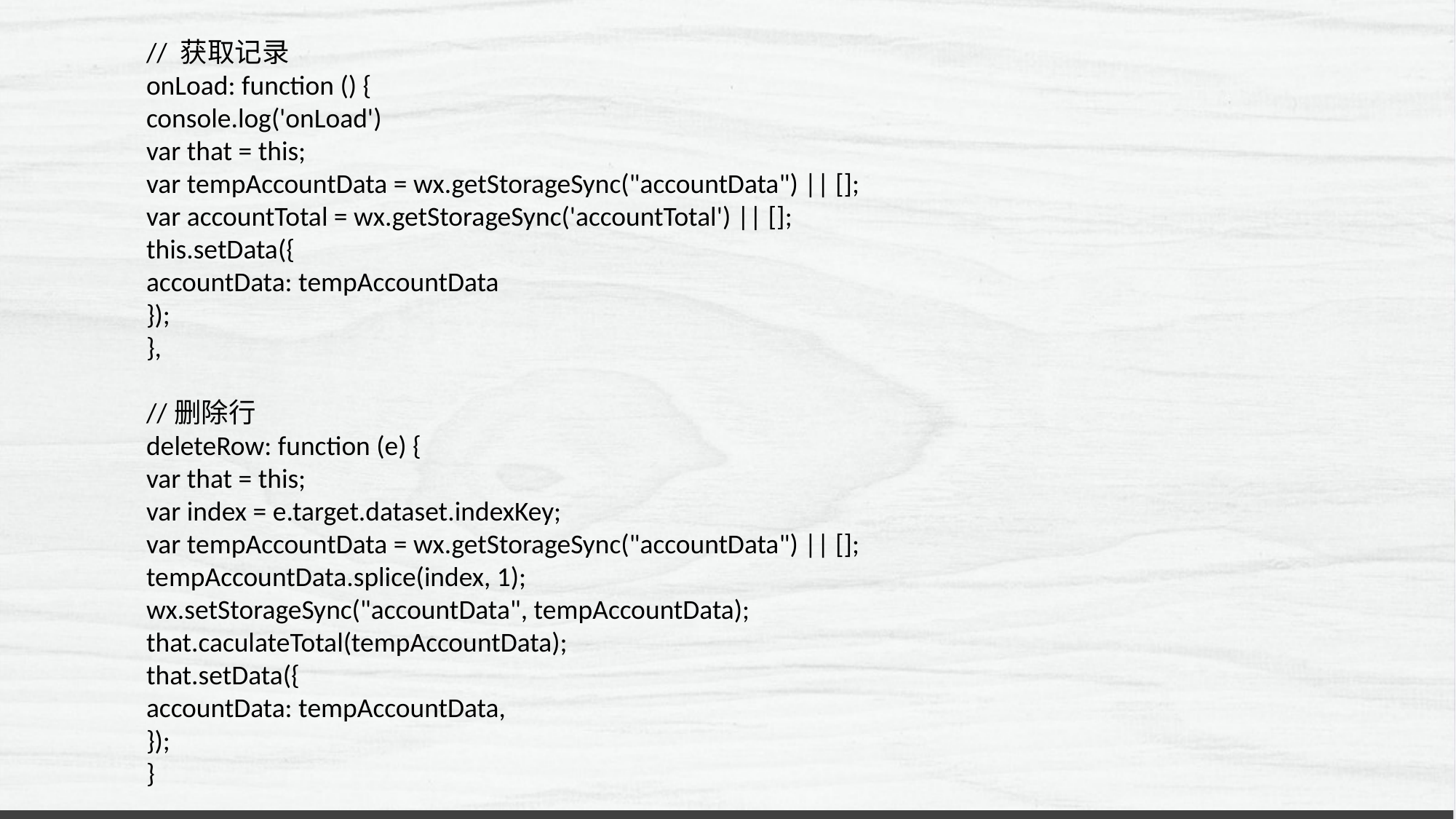

// 获取记录
onLoad: function () {
console.log('onLoad')
var that = this;
var tempAccountData = wx.getStorageSync("accountData") || [];
var accountTotal = wx.getStorageSync('accountTotal') || [];
this.setData({
accountData: tempAccountData
});
},

//删除行
deleteRow: function (e) {
var that = this;
var index = e.target.dataset.indexKey;
var tempAccountData = wx.getStorageSync("accountData") || [];
tempAccountData.splice(index, 1);
wx.setStorageSync("accountData", tempAccountData);
that.caculateTotal(tempAccountData);
that.setData({
accountData: tempAccountData,
});
}